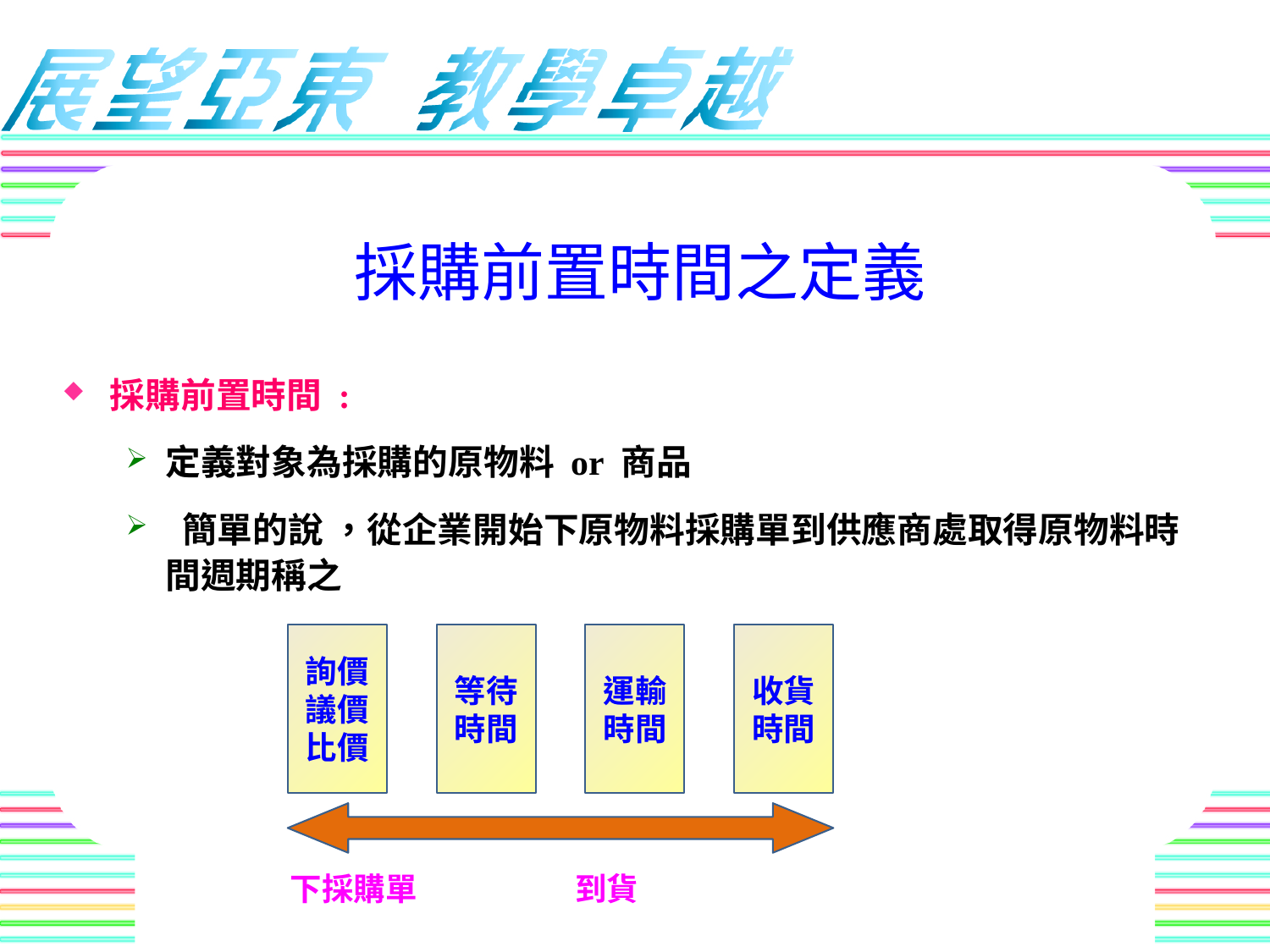

# 採購前置時間之定義
採購前置時間 :
定義對象為採購的原物料 or 商品
 簡單的說 ，從企業開始下原物料採購單到供應商處取得原物料時間週期稱之

詢價議價比價
等待時間
運輸時間
收貨時間

下採購單                      到貨